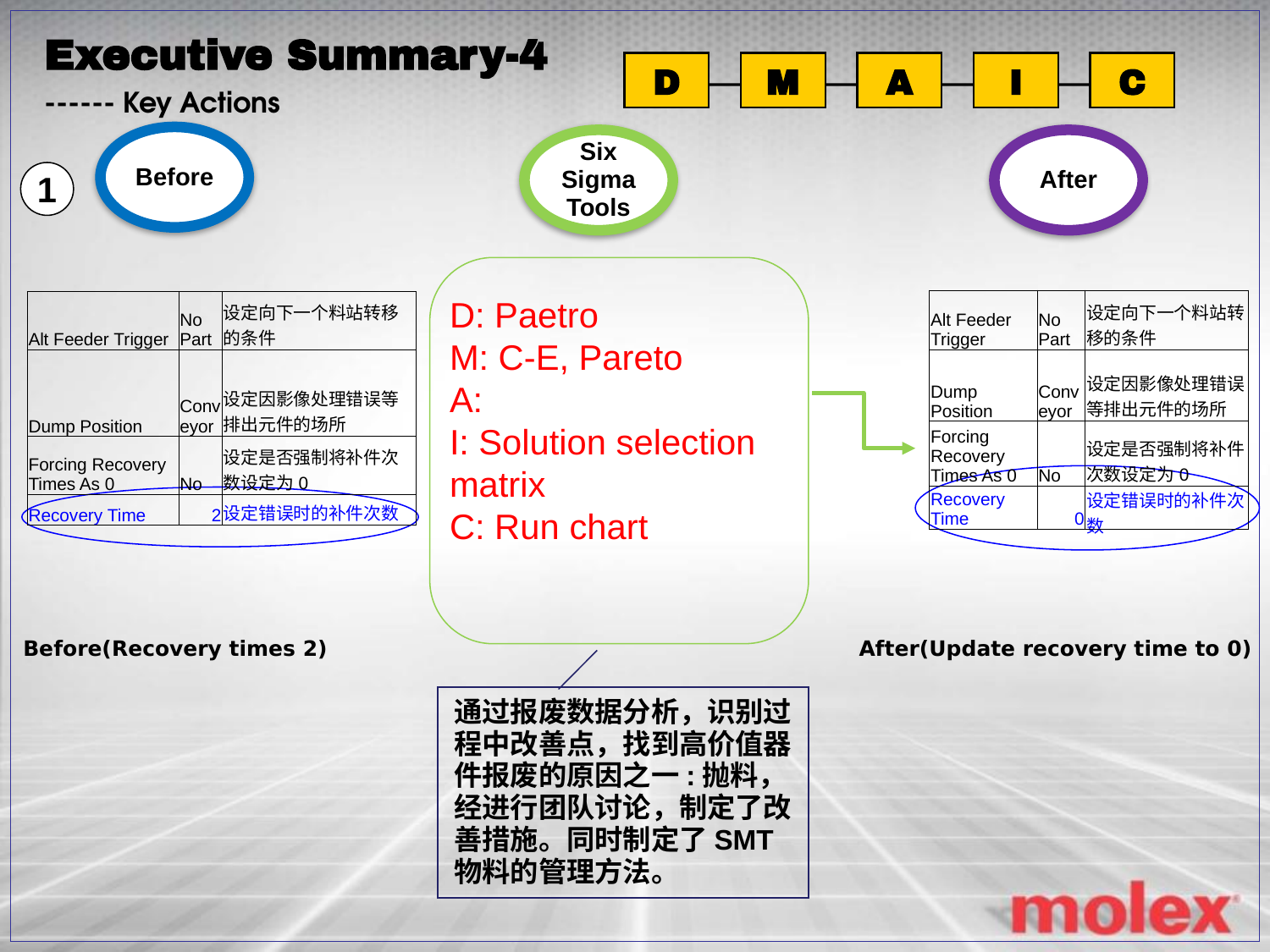

Executive Summary-4
------ Key Actions
Before
Six Sigma Tools
After
1

D: Paetro
M: C-E, Pareto
A:
I: Solution selection matrix
C: Run chart
| Alt Feeder Trigger | No Part | 设定向下一个料站转移的条件 |
| --- | --- | --- |
| Dump Position | Conveyor | 设定因影像处理错误等排出元件的场所 |
| Forcing Recovery Times As 0 | No | 设定是否强制将补件次数设定为0 |
| Recovery Time | 0 | 设定错误时的补件次数 |
| Alt Feeder Trigger | No Part | 设定向下一个料站转移的条件 |
| --- | --- | --- |
| Dump Position | Conveyor | 设定因影像处理错误等排出元件的场所 |
| Forcing Recovery Times As 0 | No | 设定是否强制将补件次数设定为0 |
| Recovery Time | 2 | 设定错误时的补件次数 |

Before(Recovery times 2)
After(Update recovery time to 0)
通过报废数据分析，识别过程中改善点，找到高价值器件报废的原因之一:抛料，经进行团队讨论，制定了改善措施。同时制定了SMT物料的管理方法。